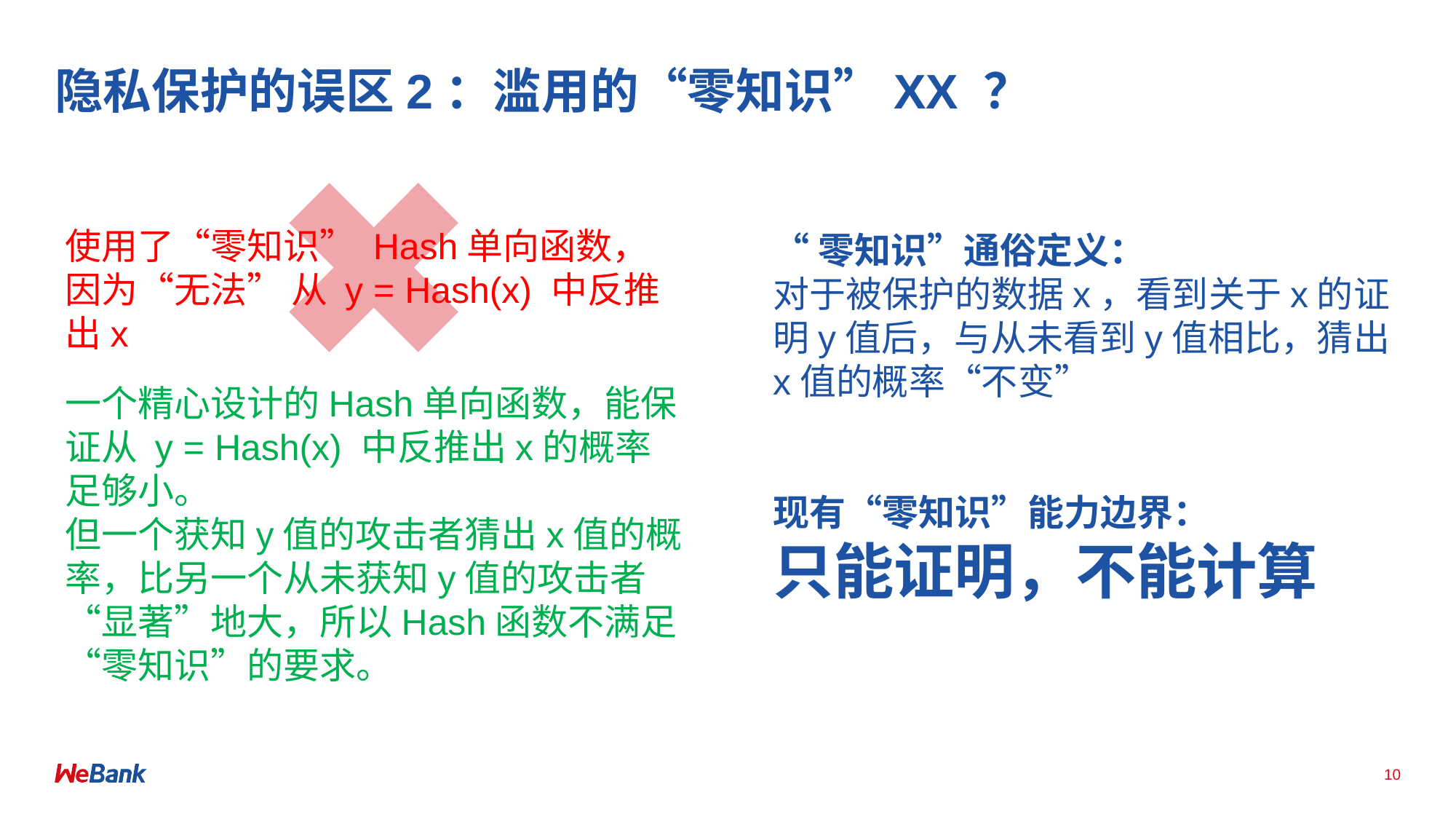

# 隐私保护的误区2：滥用的“零知识”XX ？

使用了“零知识” Hash单向函数，因为“无法” 从 y = Hash(x) 中反推出x
“零知识”通俗定义：
对于被保护的数据x，看到关于x的证明y值后，与从未看到y值相比，猜出x值的概率“不变”

现有“零知识”能力边界：
只能证明，不能计算
一个精心设计的Hash单向函数，能保证从 y = Hash(x) 中反推出x的概率足够小。
但一个获知y值的攻击者猜出x值的概率，比另一个从未获知y值的攻击者“显著”地大，所以Hash函数不满足“零知识”的要求。
10